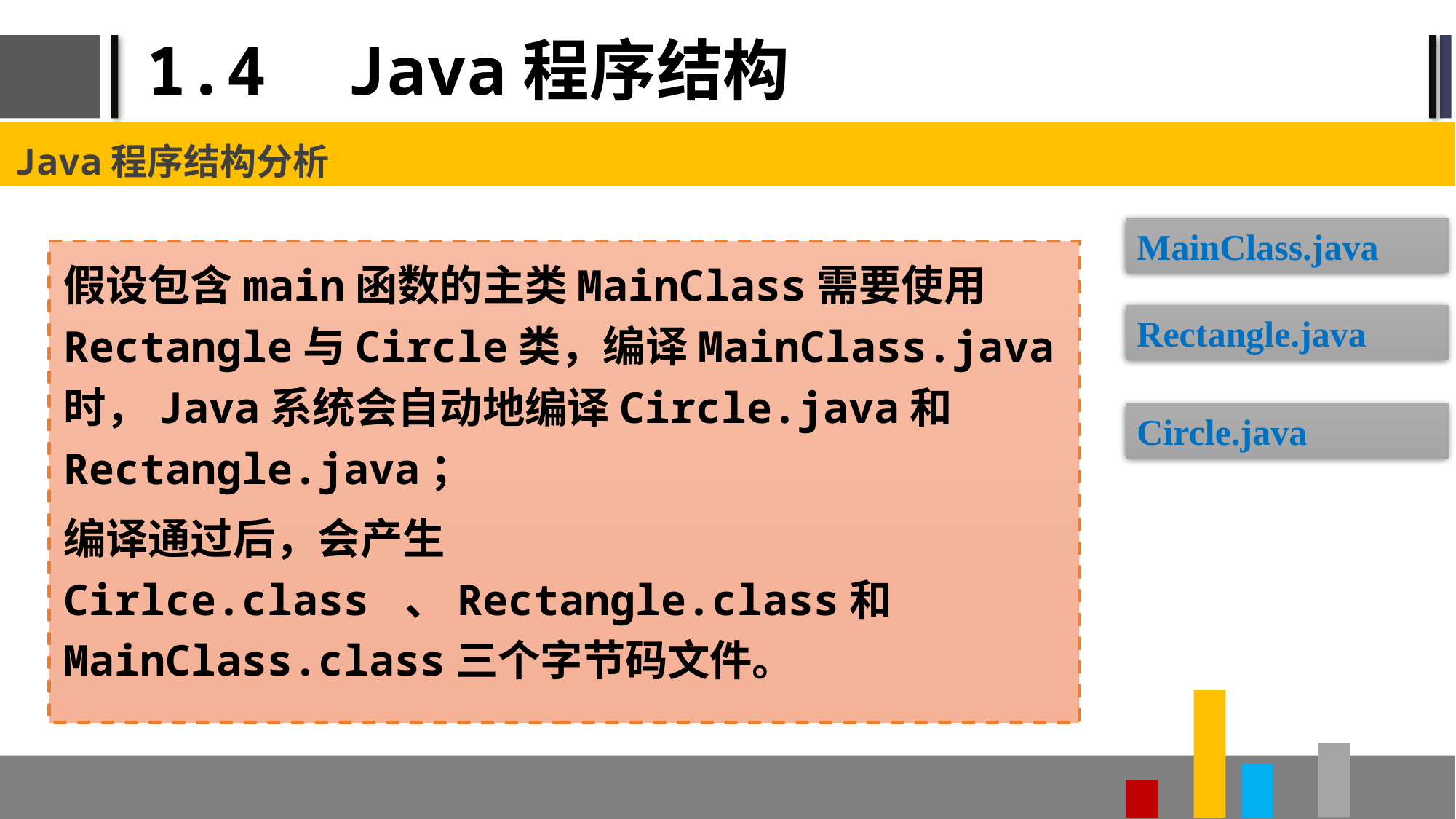

# 1.4  Java程序结构

Java程序结构分析
MainClass.java
假设包含main函数的主类MainClass需要使用Rectangle与Circle类，编译MainClass.java时，Java系统会自动地编译Circle.java和Rectangle.java；
编译通过后，会产生Cirlce.class 、Rectangle.class和MainClass.class三个字节码文件。
Rectangle.java
Circle.java